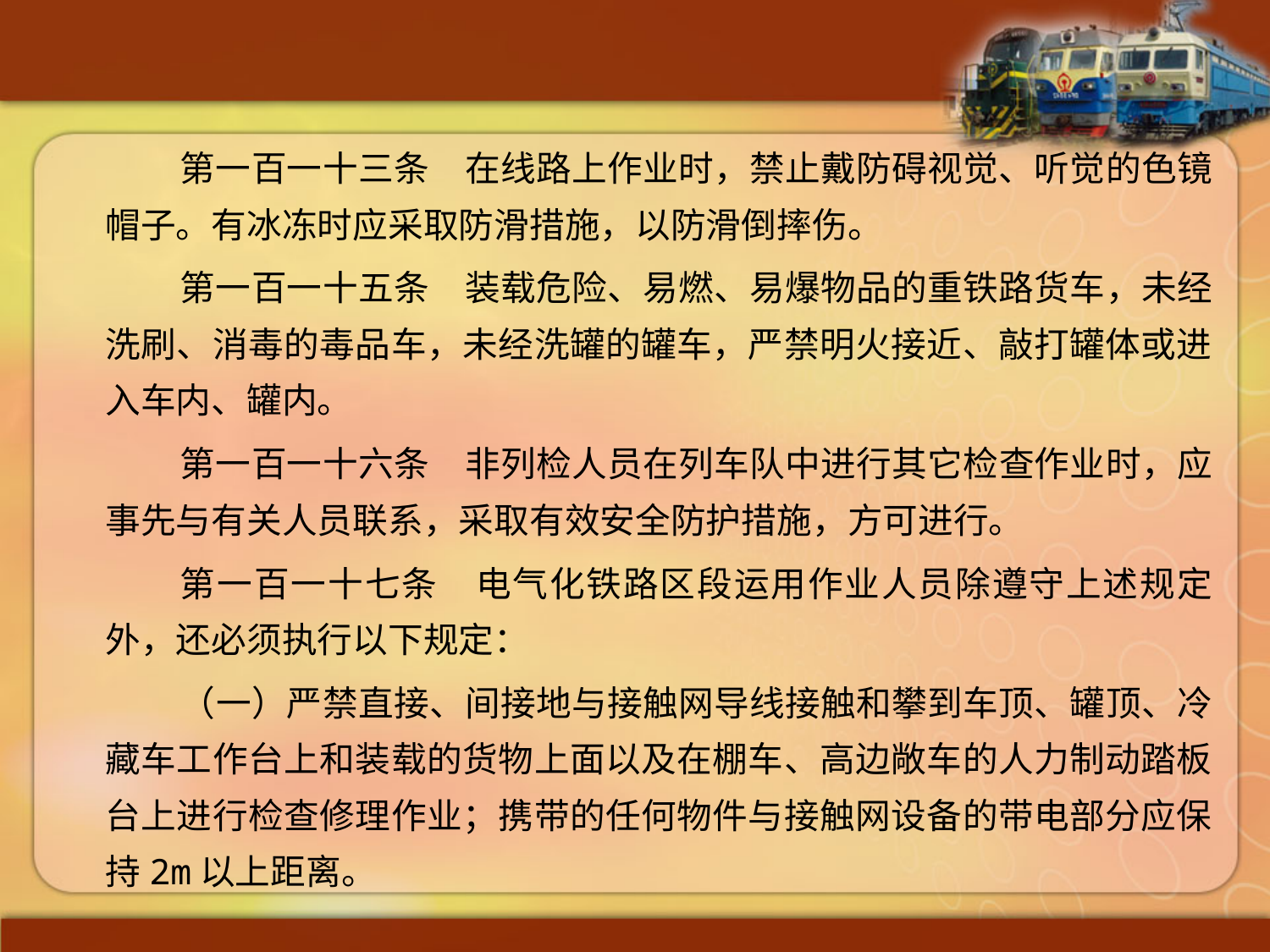

#
第一百一十三条　在线路上作业时，禁止戴防碍视觉、听觉的色镜帽子。有冰冻时应采取防滑措施，以防滑倒摔伤。
第一百一十五条　装载危险、易燃、易爆物品的重铁路货车，未经洗刷、消毒的毒品车，未经洗罐的罐车，严禁明火接近、敲打罐体或进入车内、罐内。
第一百一十六条　非列检人员在列车队中进行其它检查作业时，应事先与有关人员联系，采取有效安全防护措施，方可进行。
第一百一十七条　电气化铁路区段运用作业人员除遵守上述规定外，还必须执行以下规定：
（一）严禁直接、间接地与接触网导线接触和攀到车顶、罐顶、冷藏车工作台上和装载的货物上面以及在棚车、高边敞车的人力制动踏板台上进行检查修理作业；携带的任何物件与接触网设备的带电部分应保持2m以上距离。